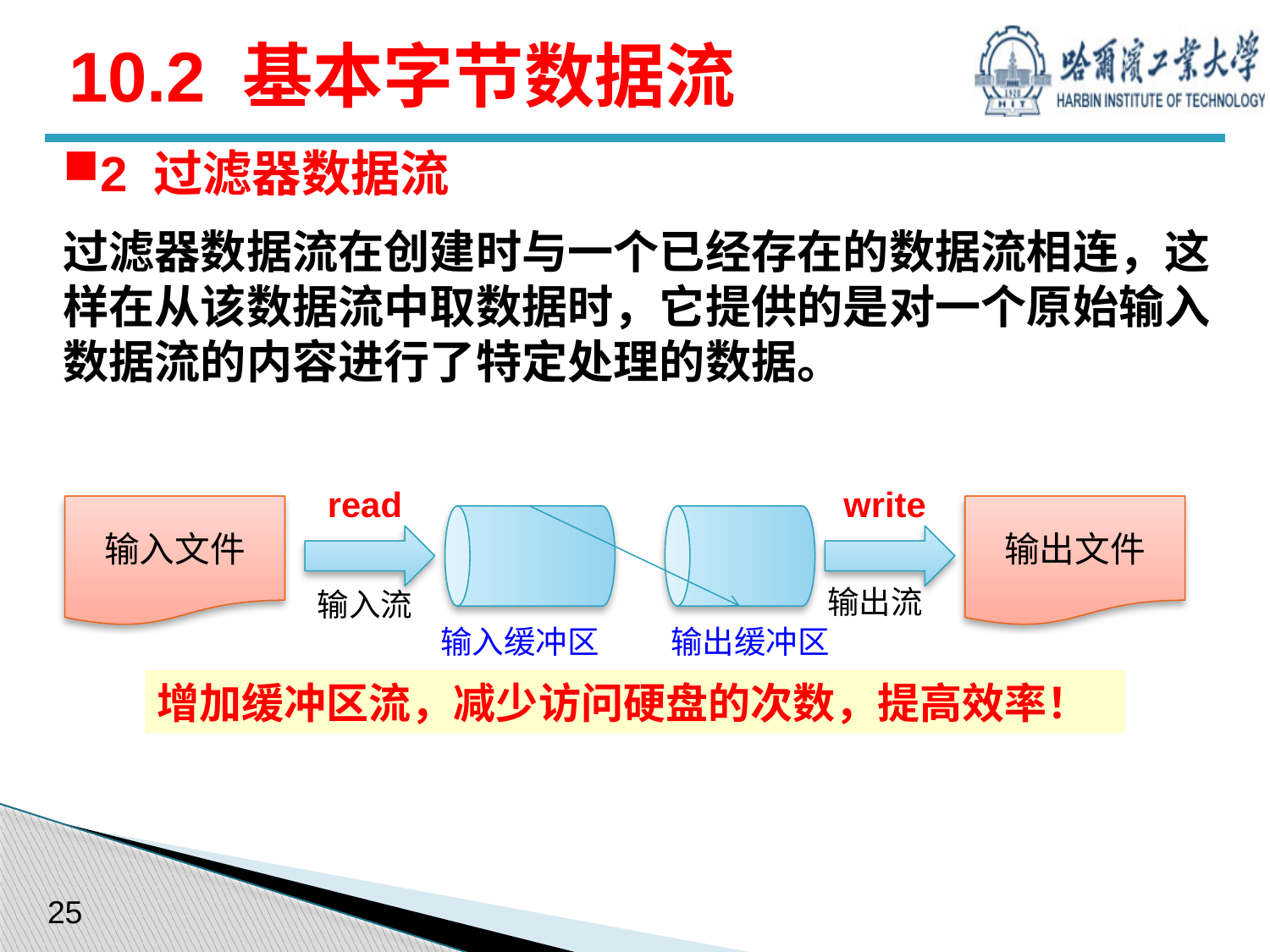

# 10.2 基本字节数据流
2 过滤器数据流
过滤器数据流在创建时与一个已经存在的数据流相连，这样在从该数据流中取数据时，它提供的是对一个原始输入数据流的内容进行了特定处理的数据。

read
输入文件

输入流
write
输出文件

输出流

输入缓冲区
输出缓冲区
增加缓冲区流，减少访问硬盘的次数，提高效率！